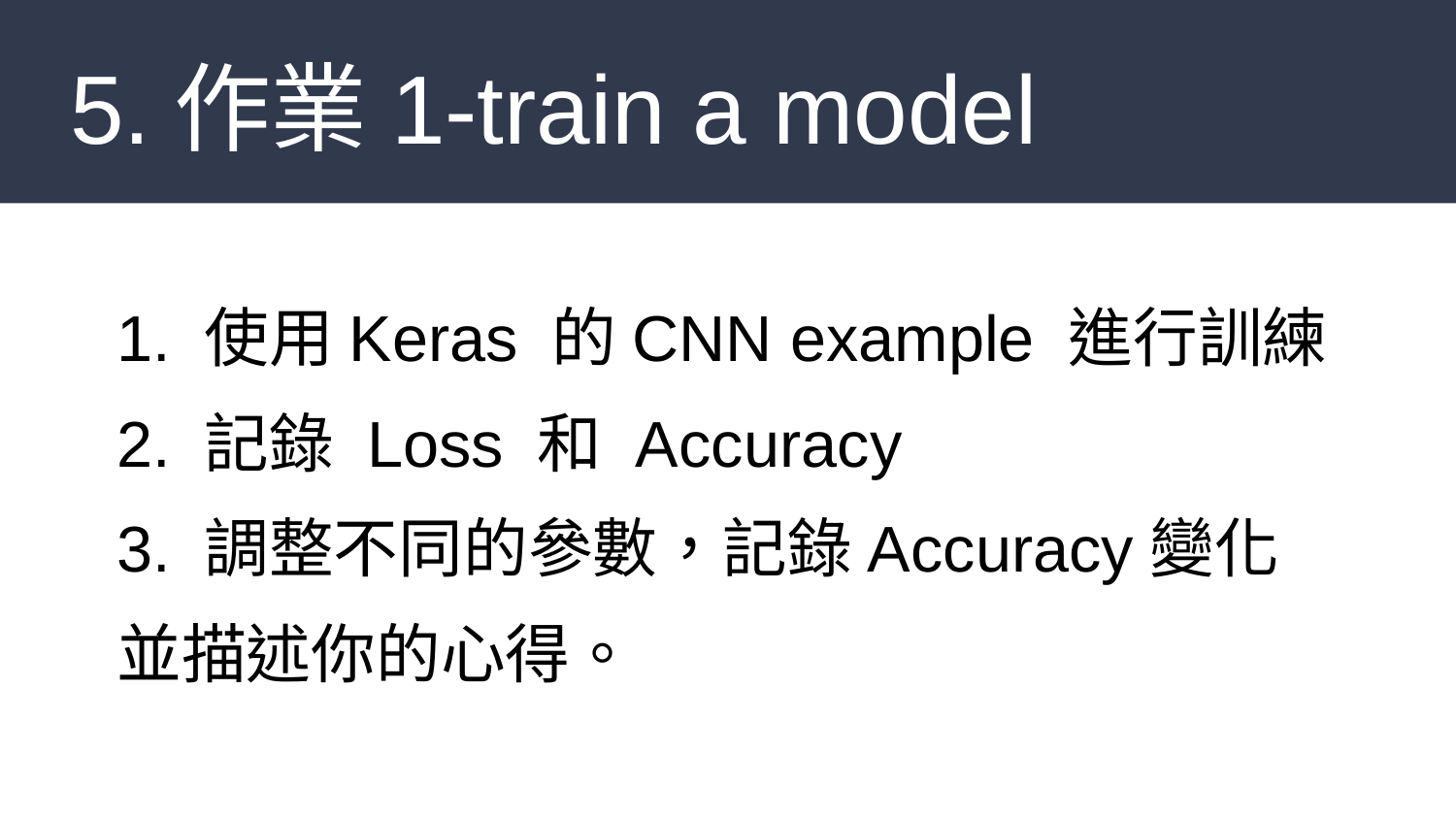

# 5.作業1-train a model
1. 使用Keras 的CNN example 進行訓練
2. 記錄 Loss 和 Accuracy
3. 調整不同的參數，記錄Accuracy變化
並描述你的心得。